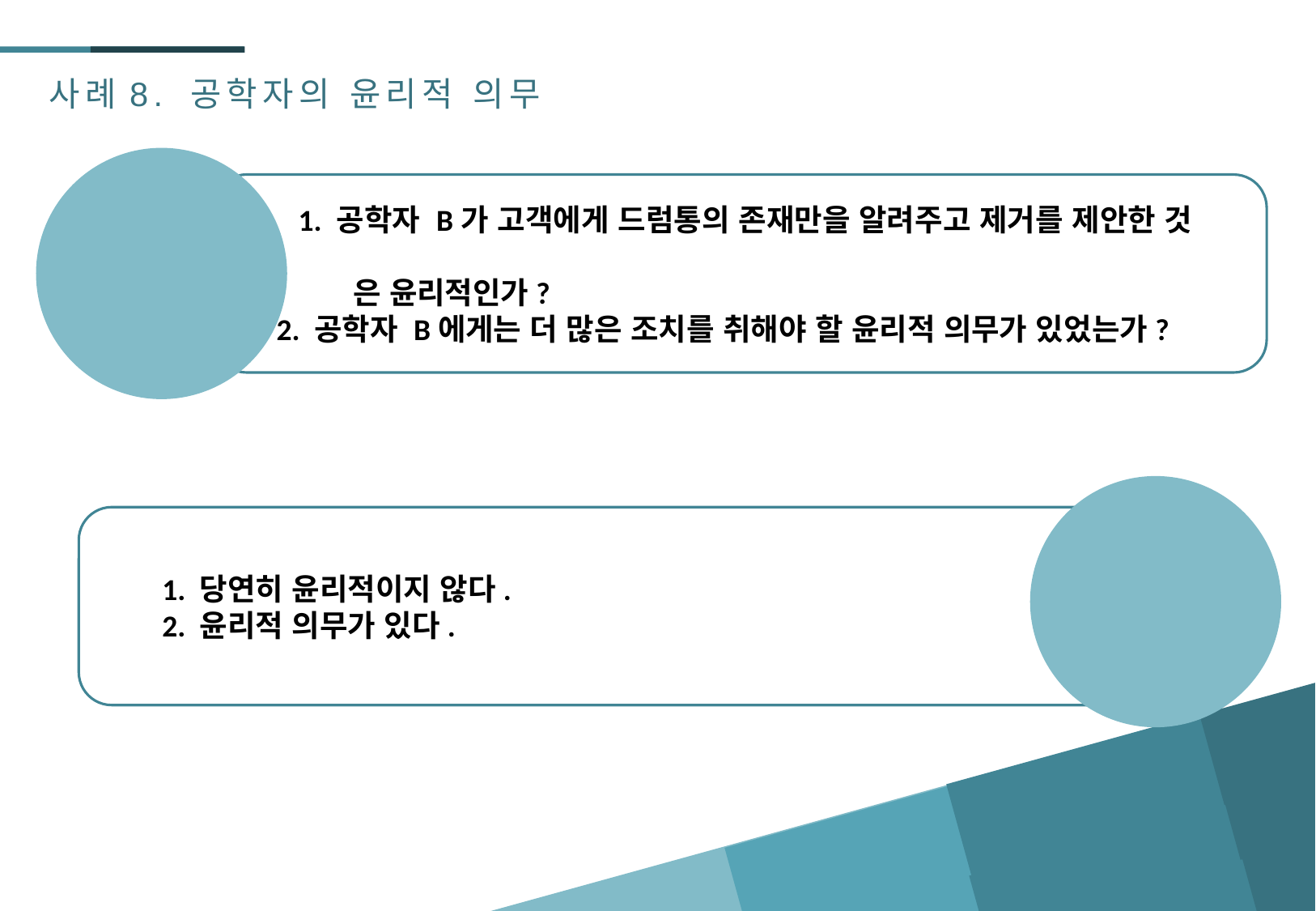

사례8. 공학자의 윤리적 의무

         1. 공학자 B가 고객에게 드럼통의 존재만을 알려주고 제거를 제안한 것
             은 윤리적인가?
      2. 공학자 B에게는 더 많은 조치를 취해야 할 윤리적 의무가 있었는가?

         1. 당연히 윤리적이지 않다.
         2. 윤리적 의무가 있다.